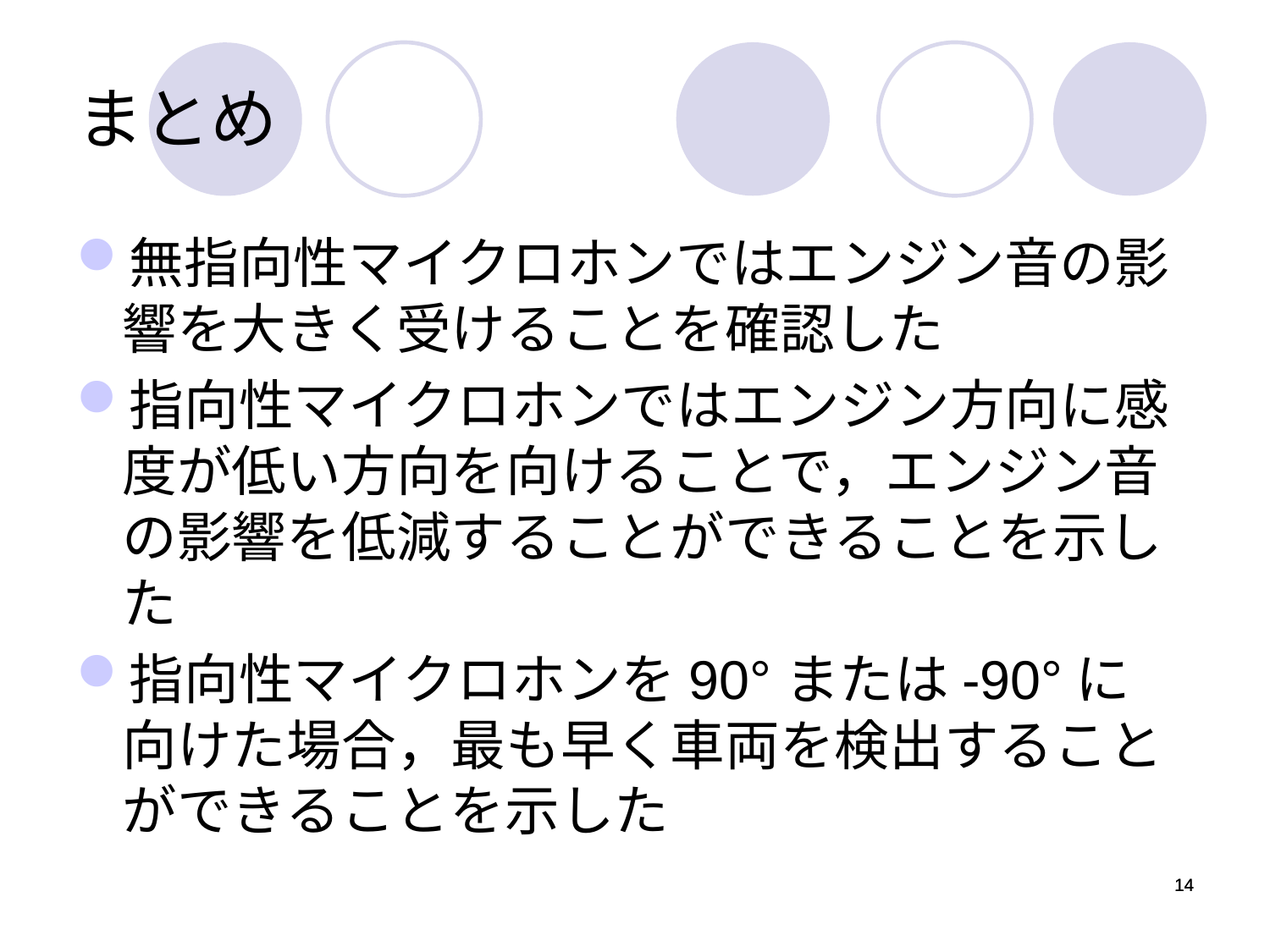

# まとめ
無指向性マイクロホンではエンジン音の影響を大きく受けることを確認した
指向性マイクロホンではエンジン方向に感度が低い方向を向けることで，エンジン音の影響を低減することができることを示した
指向性マイクロホンを90°または-90°に
向けた場合，最も早く車両を検出することができることを示した

14
14